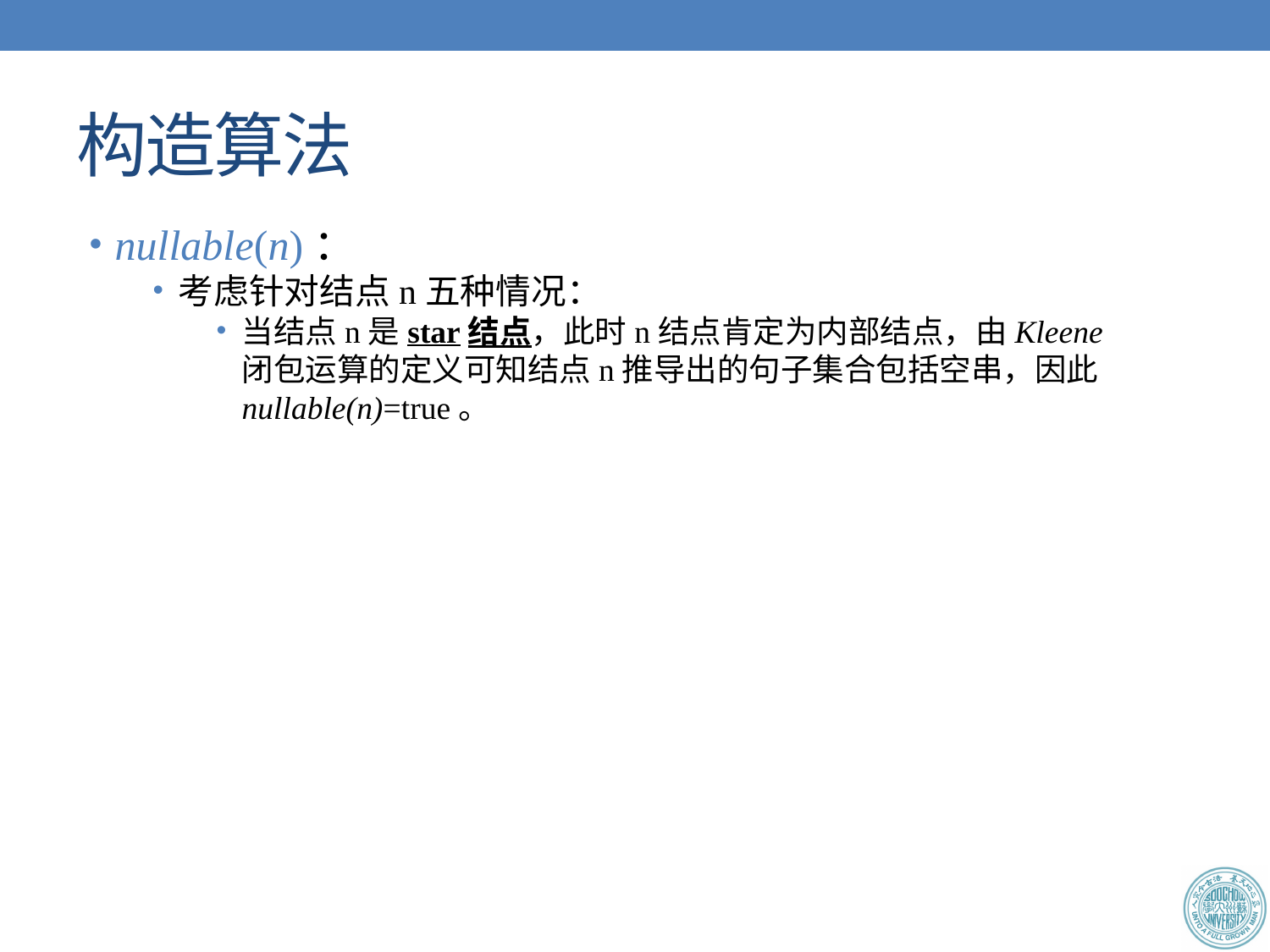

# 构造算法
nullable(n)：
考虑针对结点n五种情况：
当结点n是star结点，此时n结点肯定为内部结点，由Kleene闭包运算的定义可知结点n推导出的句子集合包括空串，因此nullable(n)=true。